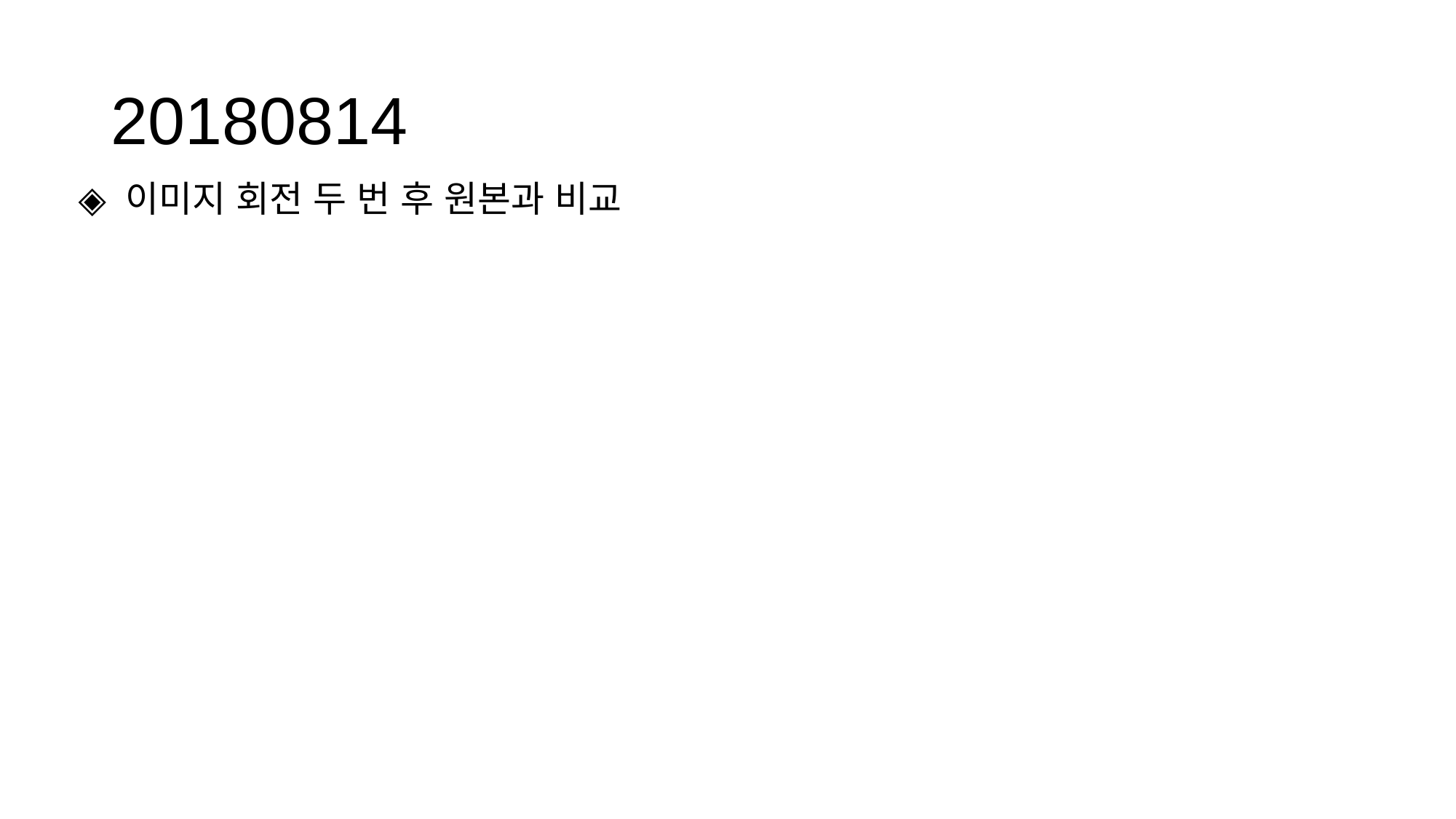

# 20180814
◈ 이미지 회전 두 번 후 원본과 비교